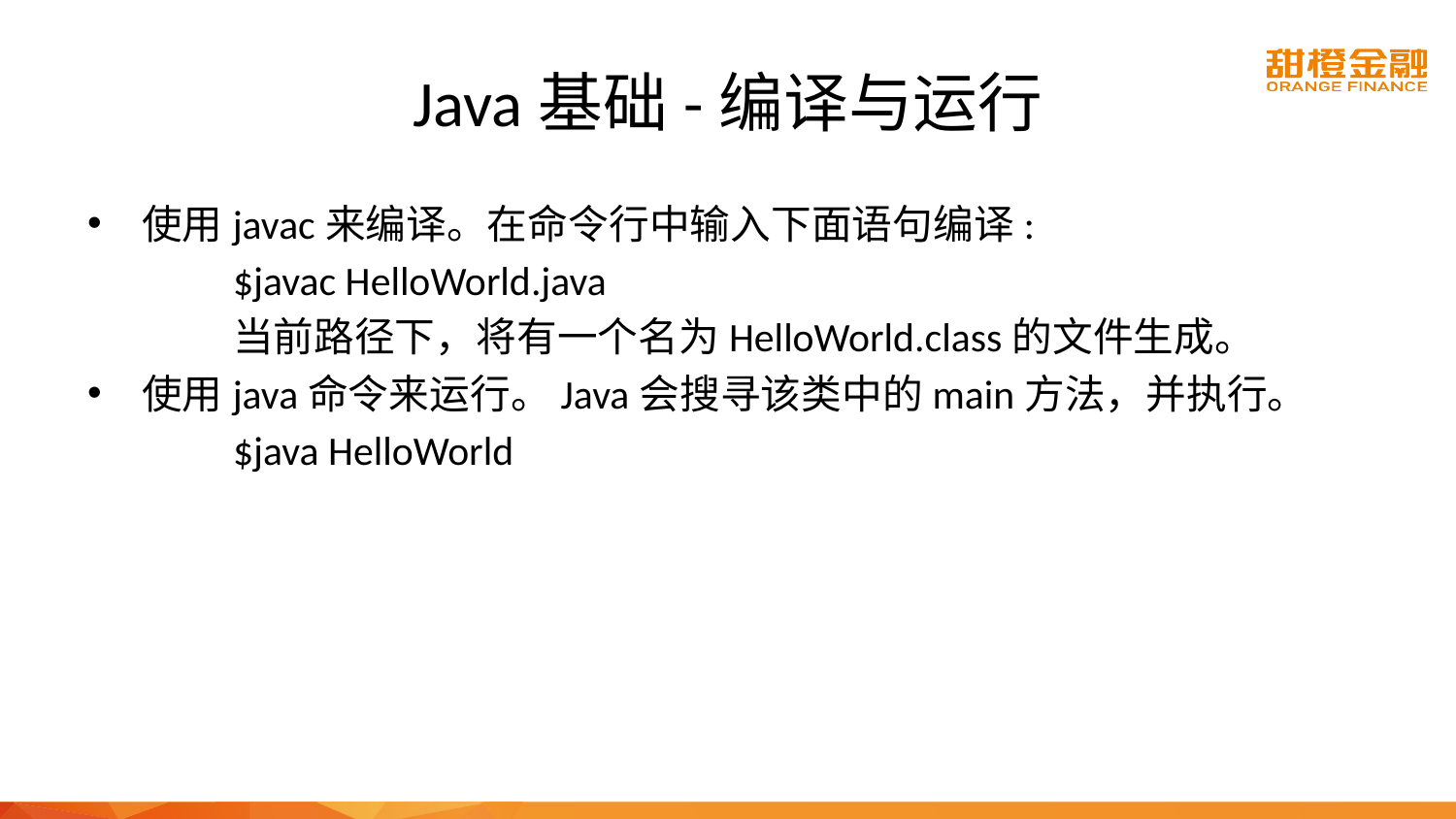

# Java基础-编译与运行
使用javac来编译。在命令行中输入下面语句编译:
	$javac HelloWorld.java
	当前路径下，将有一个名为HelloWorld.class的文件生成。
使用java命令来运行。Java会搜寻该类中的main方法，并执行。
	$java HelloWorld